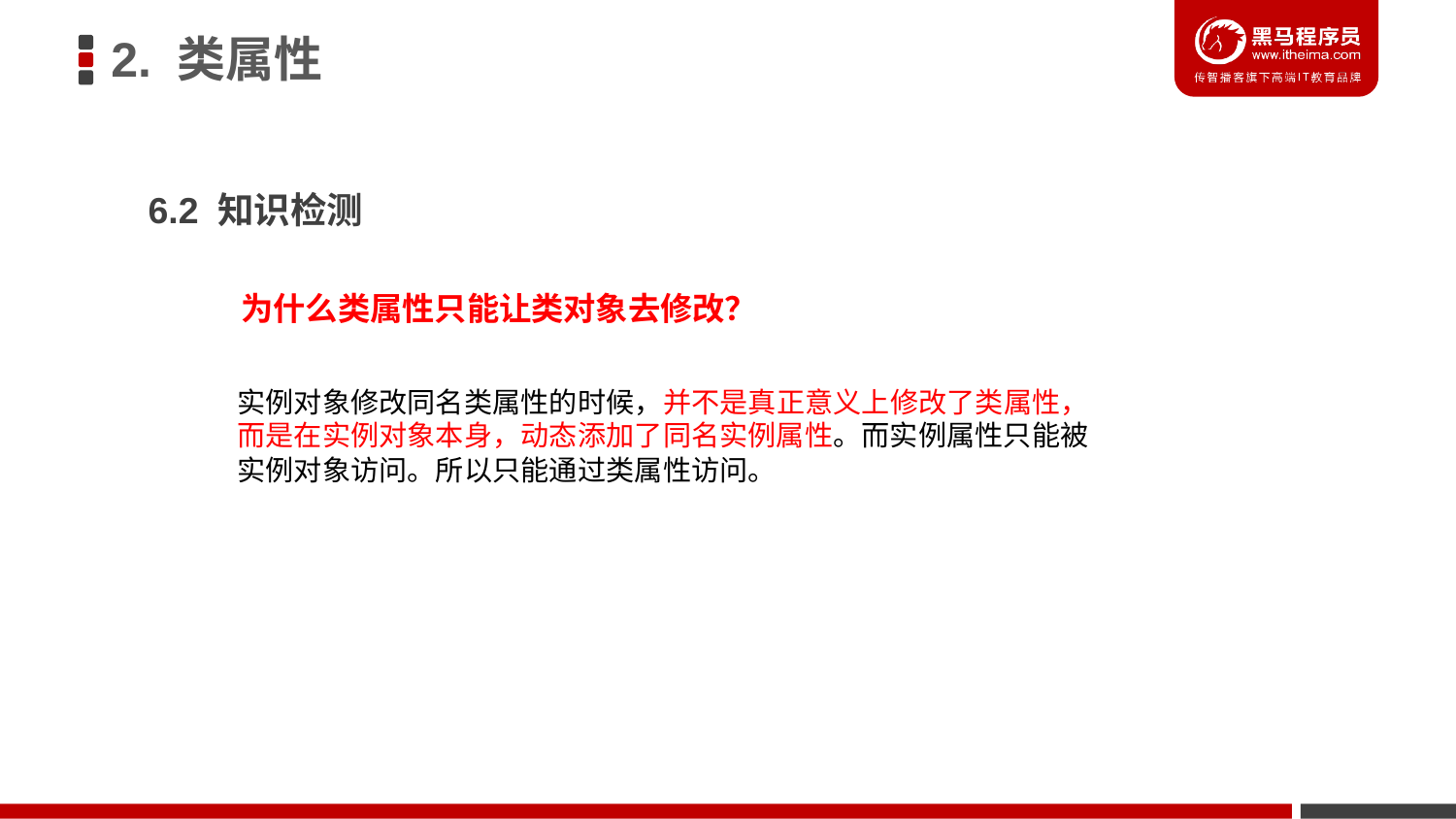

2. 类属性
6.2 知识检测
为什么类属性只能让类对象去修改？
实例对象修改同名类属性的时候，并不是真正意义上修改了类属性，而是在实例对象本身，动态添加了同名实例属性。而实例属性只能被实例对象访问。所以只能通过类属性访问。